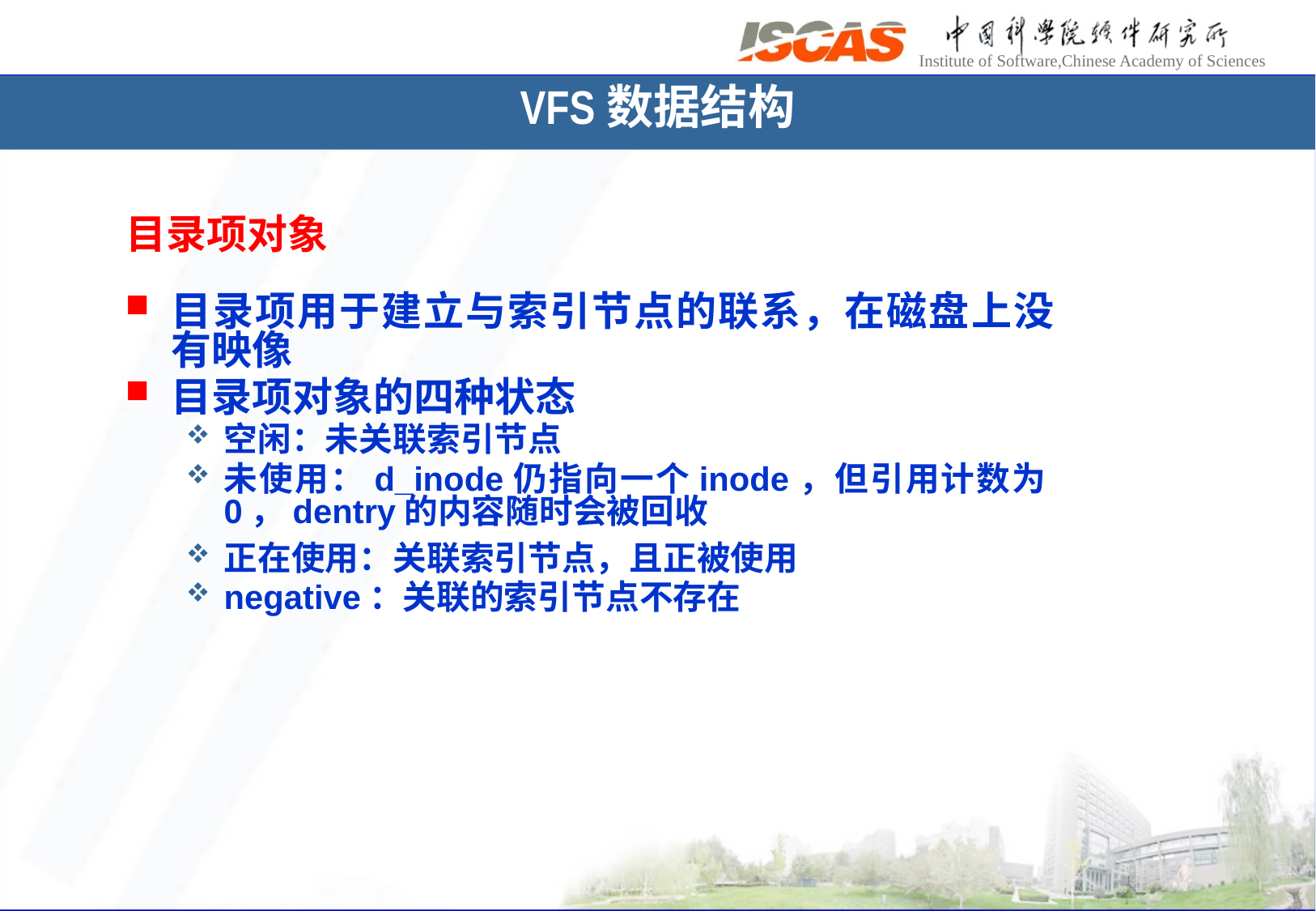

# VFS数据结构
目录项对象
目录项用于建立与索引节点的联系，在磁盘上没有映像
目录项对象的四种状态
空闲：未关联索引节点
未使用：d_inode仍指向一个inode，但引用计数为0，dentry的内容随时会被回收
正在使用：关联索引节点，且正被使用
negative：关联的索引节点不存在